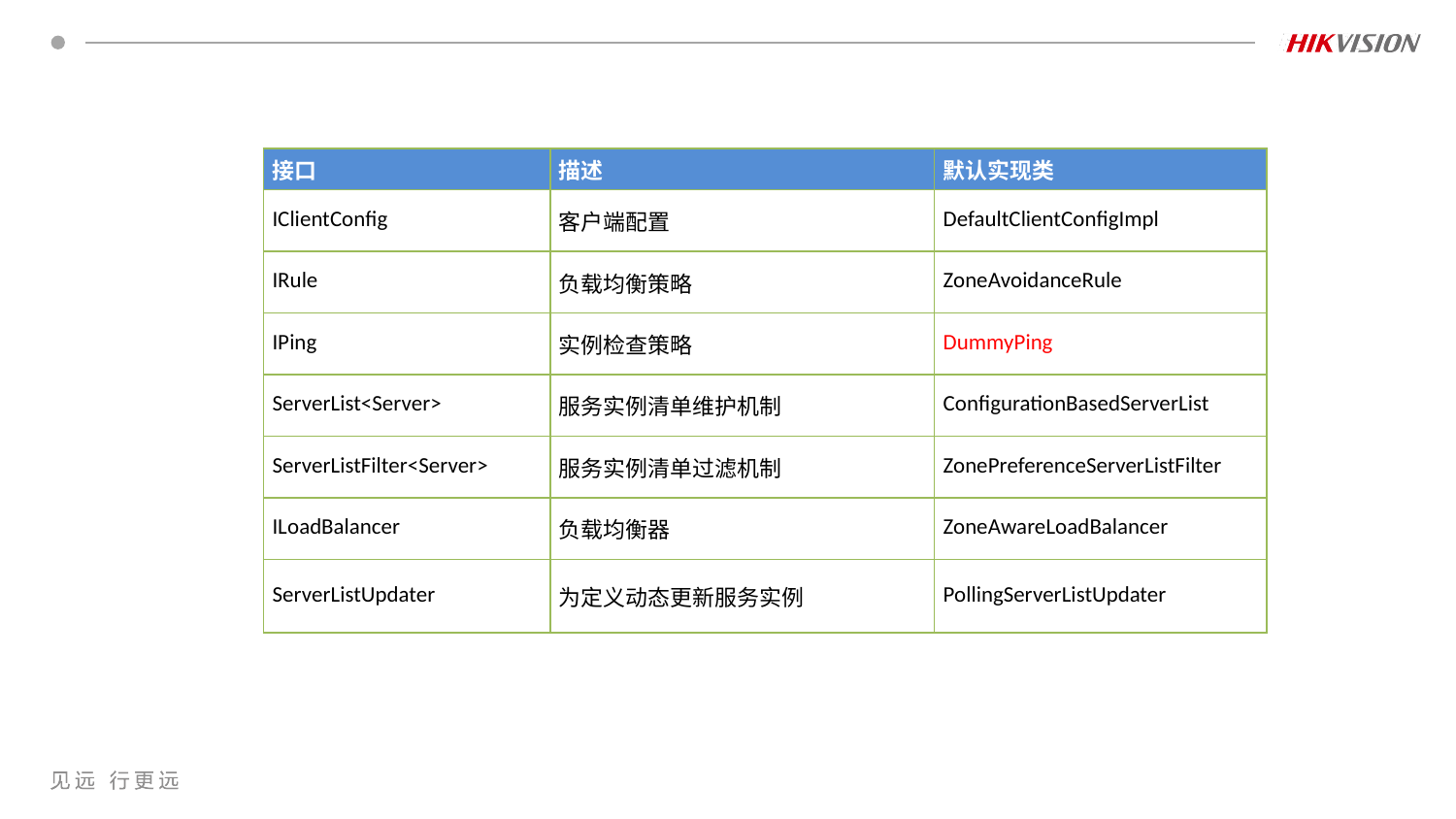

| 接口 | 描述 | 默认实现类 |
| --- | --- | --- |
| IClientConfig | 客户端配置 | DefaultClientConfigImpl |
| IRule | 负载均衡策略 | ZoneAvoidanceRule |
| IPing | 实例检查策略 | DummyPing |
| ServerList<Server> | 服务实例清单维护机制 | ConfigurationBasedServerList |
| ServerListFilter<Server> | 服务实例清单过滤机制 | ZonePreferenceServerListFilter |
| ILoadBalancer | 负载均衡器 | ZoneAwareLoadBalancer |
| ServerListUpdater | 为定义动态更新服务实例 | PollingServerListUpdater |